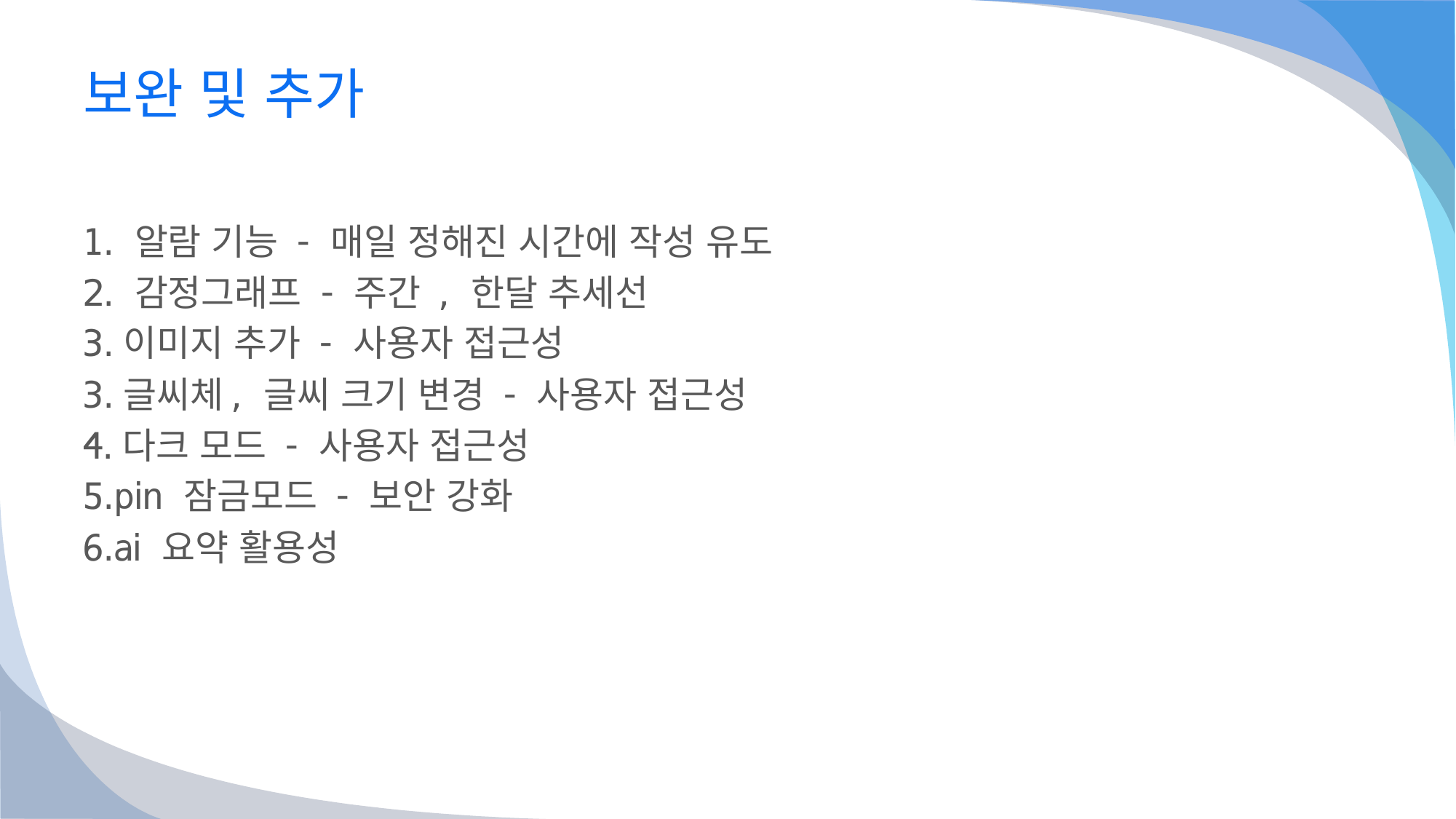

# 보완 및 추가

1. 알람 기능 - 매일 정해진 시간에 작성 유도
2. 감정그래프 - 주간 , 한달 추세선
3.이미지 추가 - 사용자 접근성
3.글씨체, 글씨 크기 변경 - 사용자 접근성
4.다크 모드 - 사용자 접근성
5.pin 잠금모드 - 보안 강화
6.ai 요약 활용성